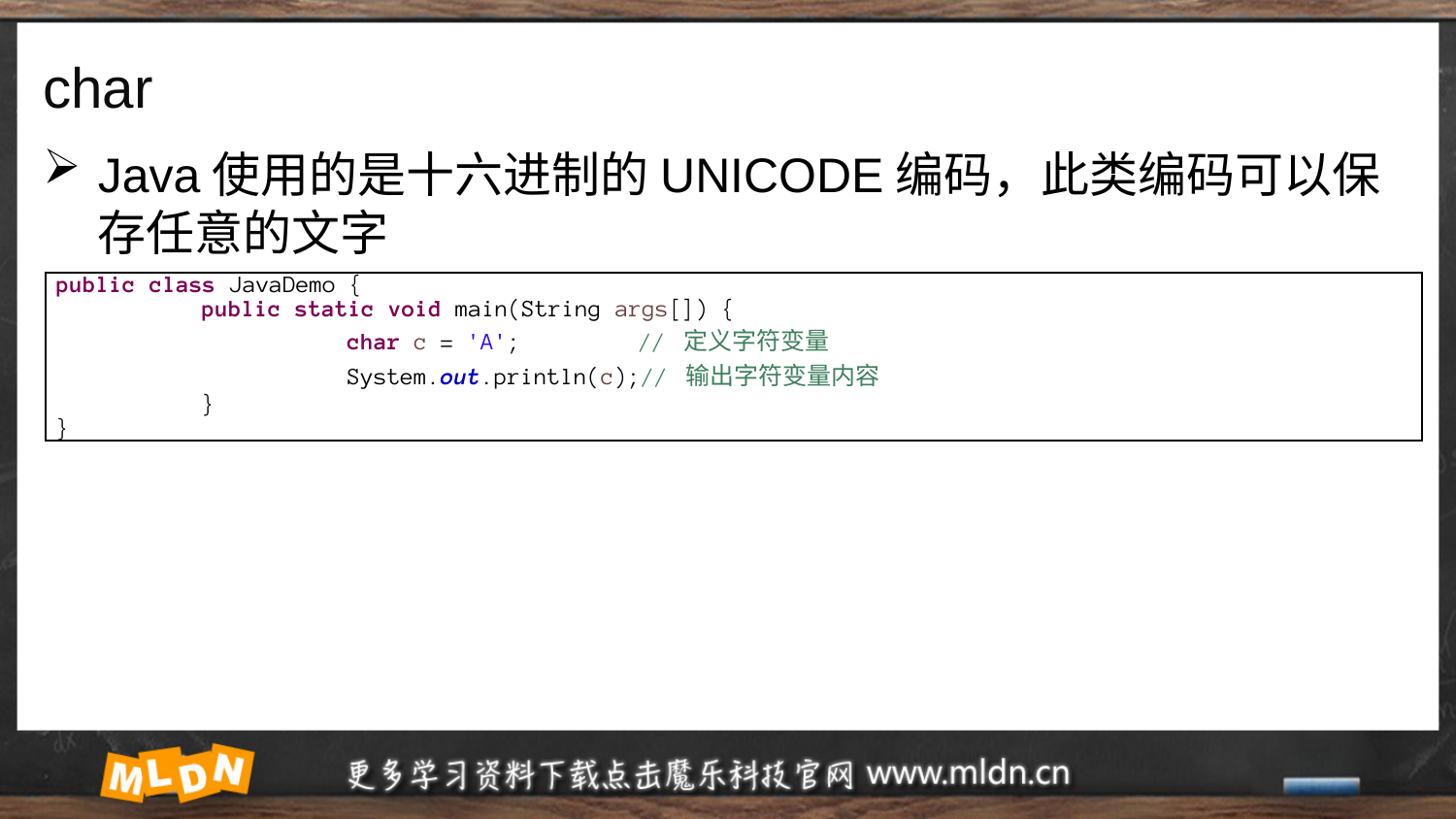

# char
Java使用的是十六进制的UNICODE编码，此类编码可以保存任意的文字
| public class JavaDemo { public static void main(String args[]) { char c = 'A'; // 定义字符变量 System.out.println(c);// 输出字符变量内容 } } |
| --- |